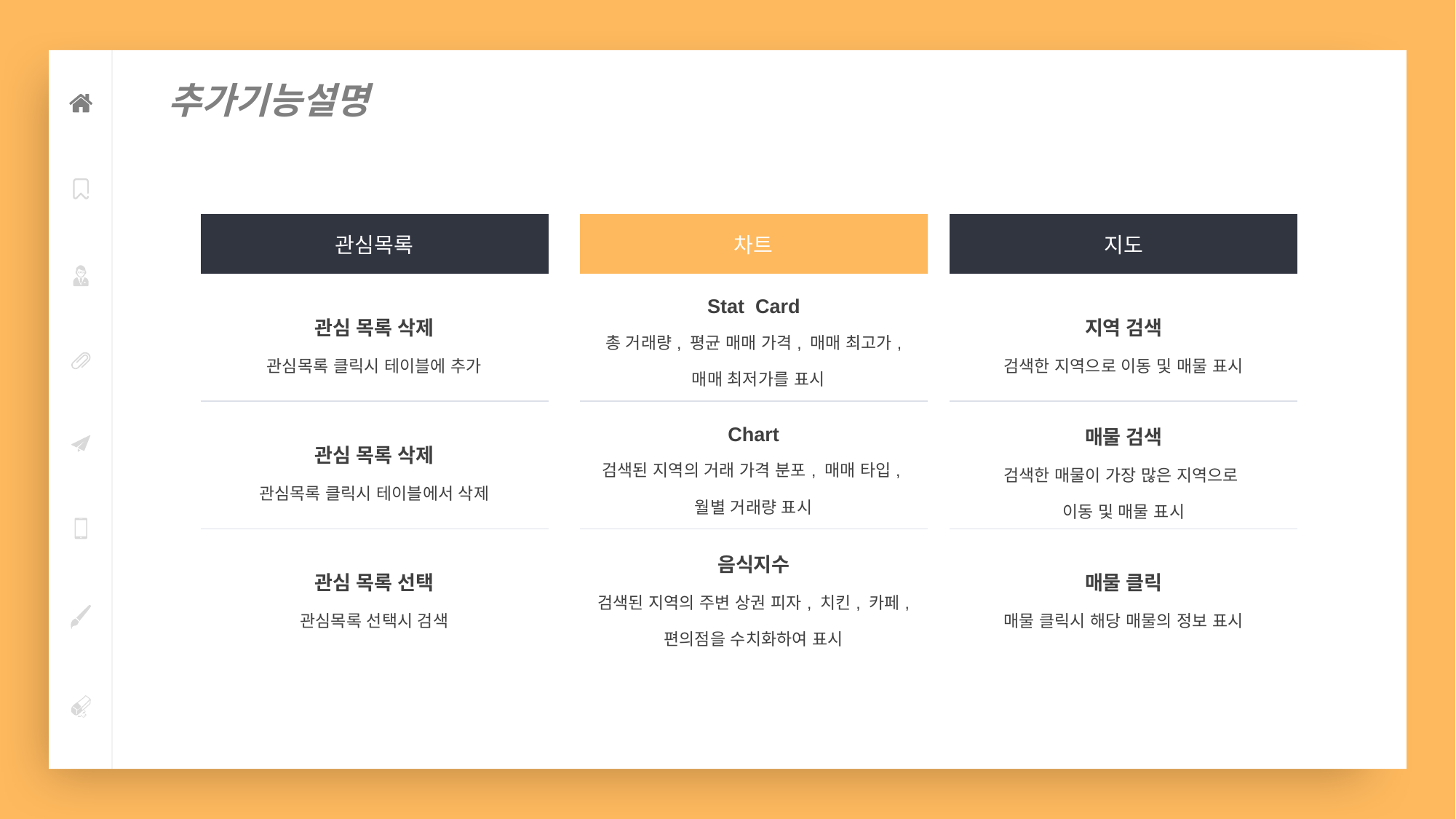

추가기능설명

| 관심목록 |
| --- |
| 관심 목록 삭제 관심목록 클릭시 테이블에 추가 |
| 관심 목록 삭제 관심목록 클릭시 테이블에서 삭제 |
| 관심 목록 선택 관심목록 선택시 검색 |
| 차트 |
| --- |
| Stat Card 총 거래량, 평균 매매 가격, 매매 최고가, 매매 최저가를 표시 |
| Chart 검색된 지역의 거래 가격 분포, 매매 타입, 월별 거래량 표시 |
| 음식지수 검색된 지역의 주변 상권 피자, 치킨, 카페, 편의점을 수치화하여 표시 |
| 지도 |
| --- |
| 지역 검색 검색한 지역으로 이동 및 매물 표시 |
| 매물 검색 검색한 매물이 가장 많은 지역으로 이동 및 매물 표시 |
| 매물 클릭 매물 클릭시 해당 매물의 정보 표시 |